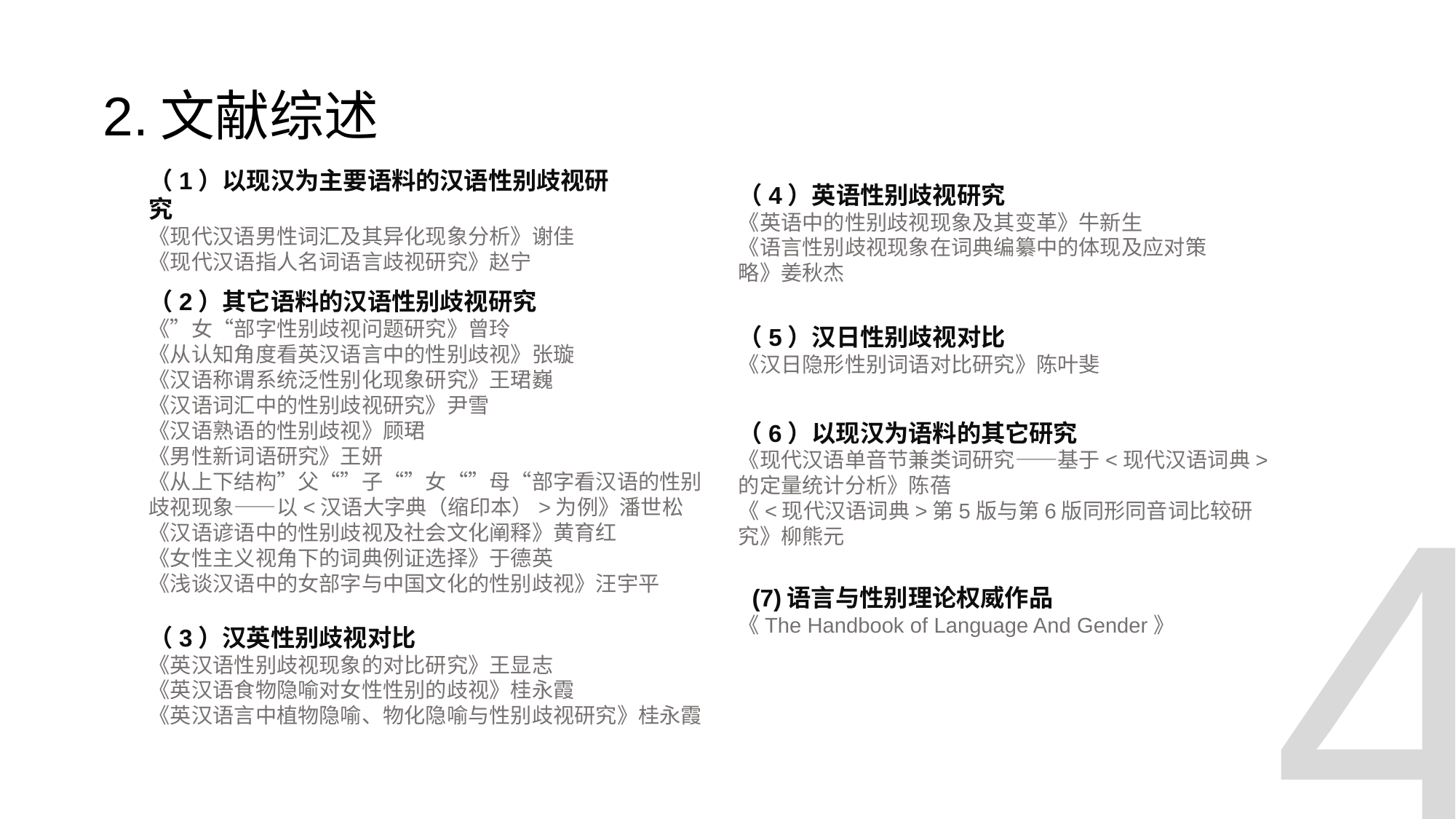

# 2.文献综述
（1）以现汉为主要语料的汉语性别歧视研究
《现代汉语男性词汇及其异化现象分析》谢佳
《现代汉语指人名词语言歧视研究》赵宁
（4）英语性别歧视研究
《英语中的性别歧视现象及其变革》牛新生
《语言性别歧视现象在词典编纂中的体现及应对策略》姜秋杰
（2）其它语料的汉语性别歧视研究
《”女“部字性别歧视问题研究》曾玲
《从认知角度看英汉语言中的性别歧视》张璇
《汉语称谓系统泛性别化现象研究》王珺巍
《汉语词汇中的性别歧视研究》尹雪
《汉语熟语的性别歧视》顾珺
《男性新词语研究》王妍
《从上下结构”父“”子“”女“”母“部字看汉语的性别歧视现象——以<汉语大字典（缩印本）>为例》潘世松
《汉语谚语中的性别歧视及社会文化阐释》黄育红
《女性主义视角下的词典例证选择》于德英
《浅谈汉语中的女部字与中国文化的性别歧视》汪宇平
（5）汉日性别歧视对比
《汉日隐形性别词语对比研究》陈叶斐
（6）以现汉为语料的其它研究
《现代汉语单音节兼类词研究——基于<现代汉语词典>的定量统计分析》陈蓓
《<现代汉语词典>第5版与第6版同形同音词比较研究》柳熊元
4
  (7)语言与性别理论权威作品
《The Handbook of Language And Gender》
（3）汉英性别歧视对比
《英汉语性别歧视现象的对比研究》王显志
《英汉语食物隐喻对女性性别的歧视》桂永霞
《英汉语言中植物隐喻、物化隐喻与性别歧视研究》桂永霞